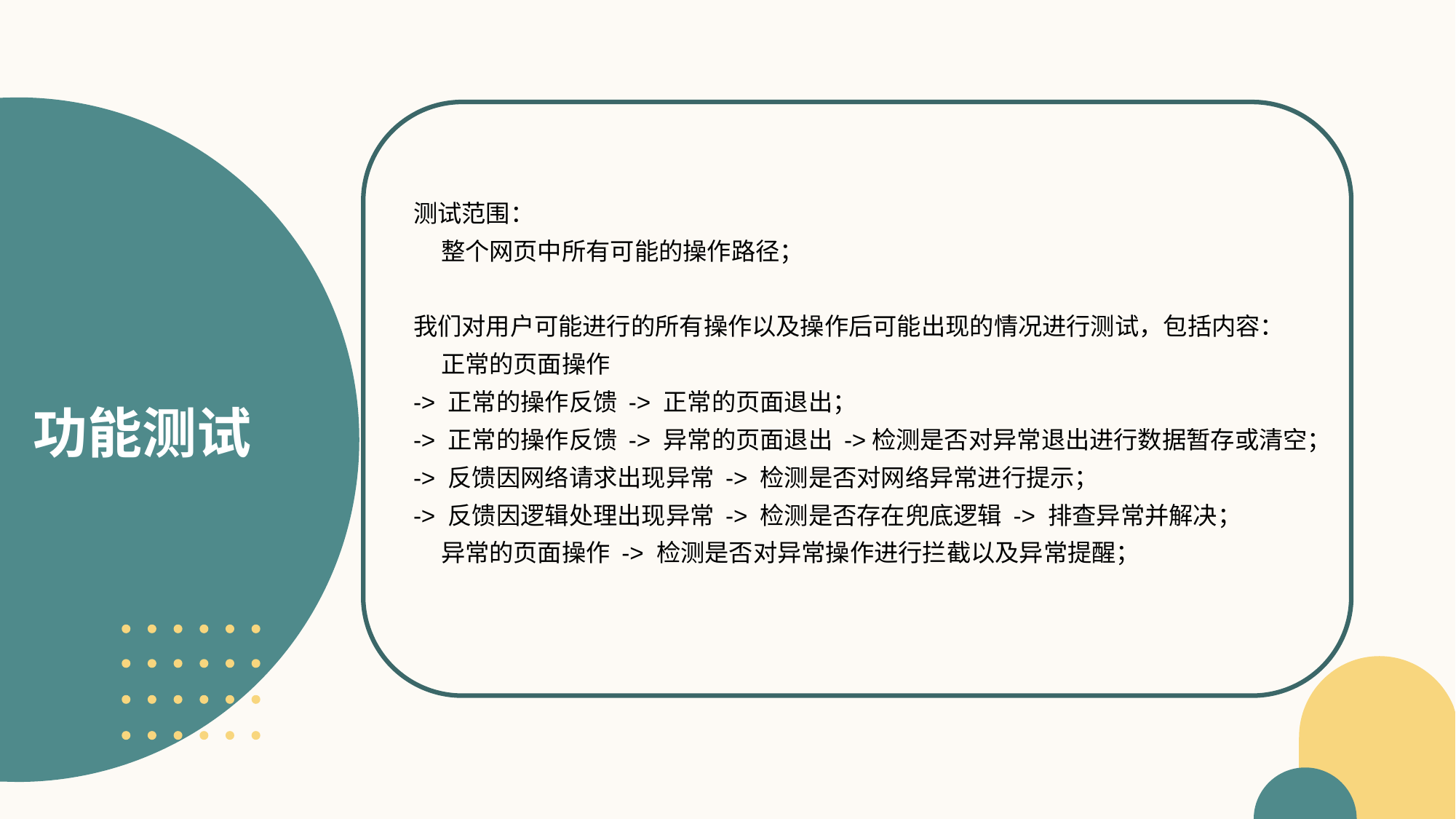

测试范围：
    整个网页中所有可能的操作路径；

我们对用户可能进行的所有操作以及操作后可能出现的情况进行测试，包括内容：
    正常的页面操作
-> 正常的操作反馈 -> 正常的页面退出；
-> 正常的操作反馈 -> 异常的页面退出 ->检测是否对异常退出进行数据暂存或清空；
-> 反馈因网络请求出现异常 -> 检测是否对网络异常进行提示；
-> 反馈因逻辑处理出现异常 -> 检测是否存在兜底逻辑 -> 排查异常并解决；
    异常的页面操作 -> 检测是否对异常操作进行拦截以及异常提醒；
# 功能测试